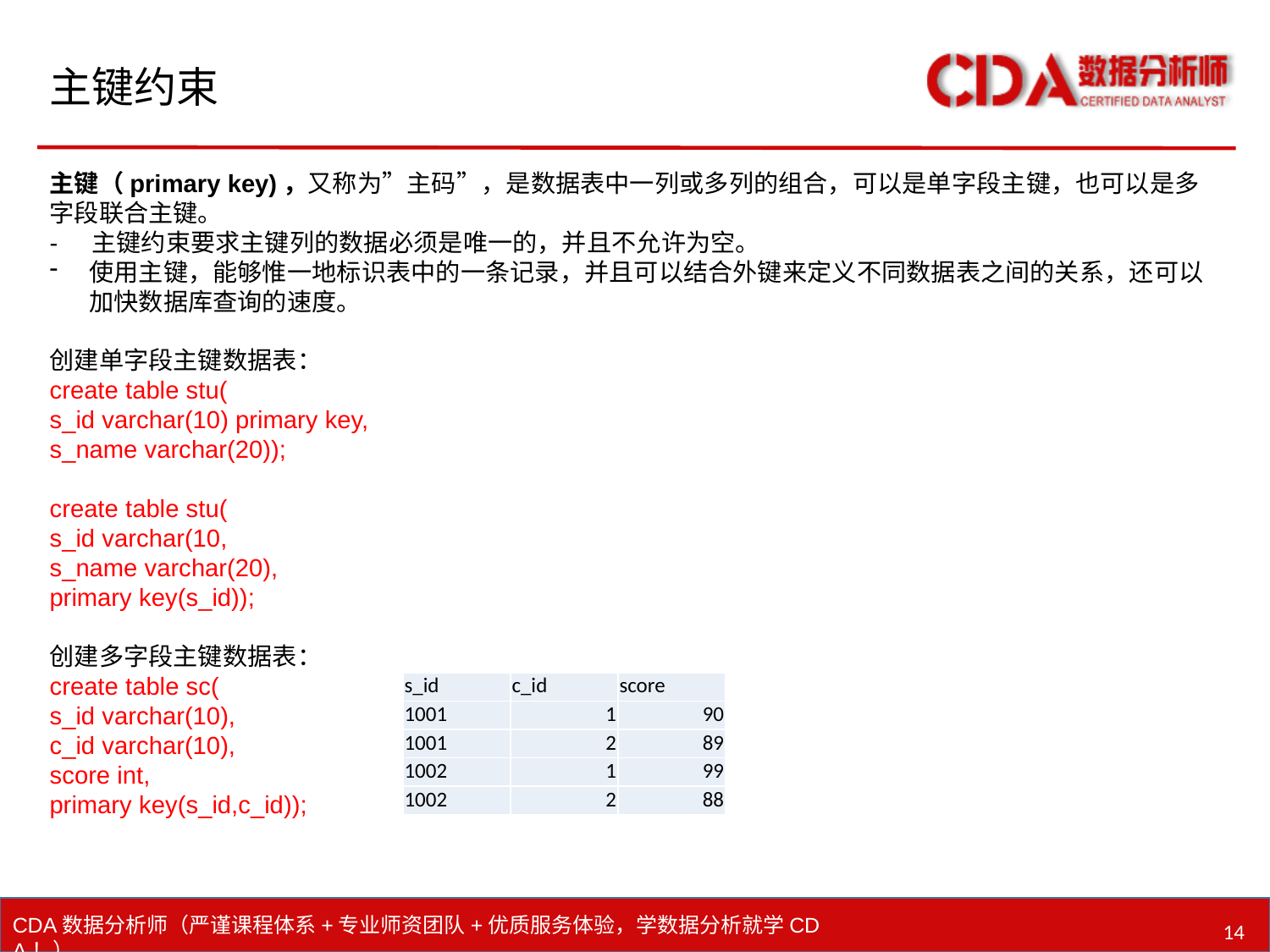

# 主键约束
主键（primary key)，又称为”主码”，是数据表中一列或多列的组合，可以是单字段主键，也可以是多字段联合主键。
-    主键约束要求主键列的数据必须是唯一的，并且不允许为空。
使用主键，能够惟一地标识表中的一条记录，并且可以结合外键来定义不同数据表之间的关系，还可以加快数据库查询的速度。

创建单字段主键数据表：
create table stu(
s_id varchar(10) primary key,
s_name varchar(20));

create table stu(
s_id varchar(10,
s_name varchar(20),
primary key(s_id));

创建多字段主键数据表：
create table sc(
s_id varchar(10),
c_id varchar(10),
score int,
primary key(s_id,c_id));

| s\_id | c\_id | score |
| --- | --- | --- |
| 1001 | 1 | 90 |
| 1001 | 2 | 89 |
| 1002 | 1 | 99 |
| 1002 | 2 | 88 |
14